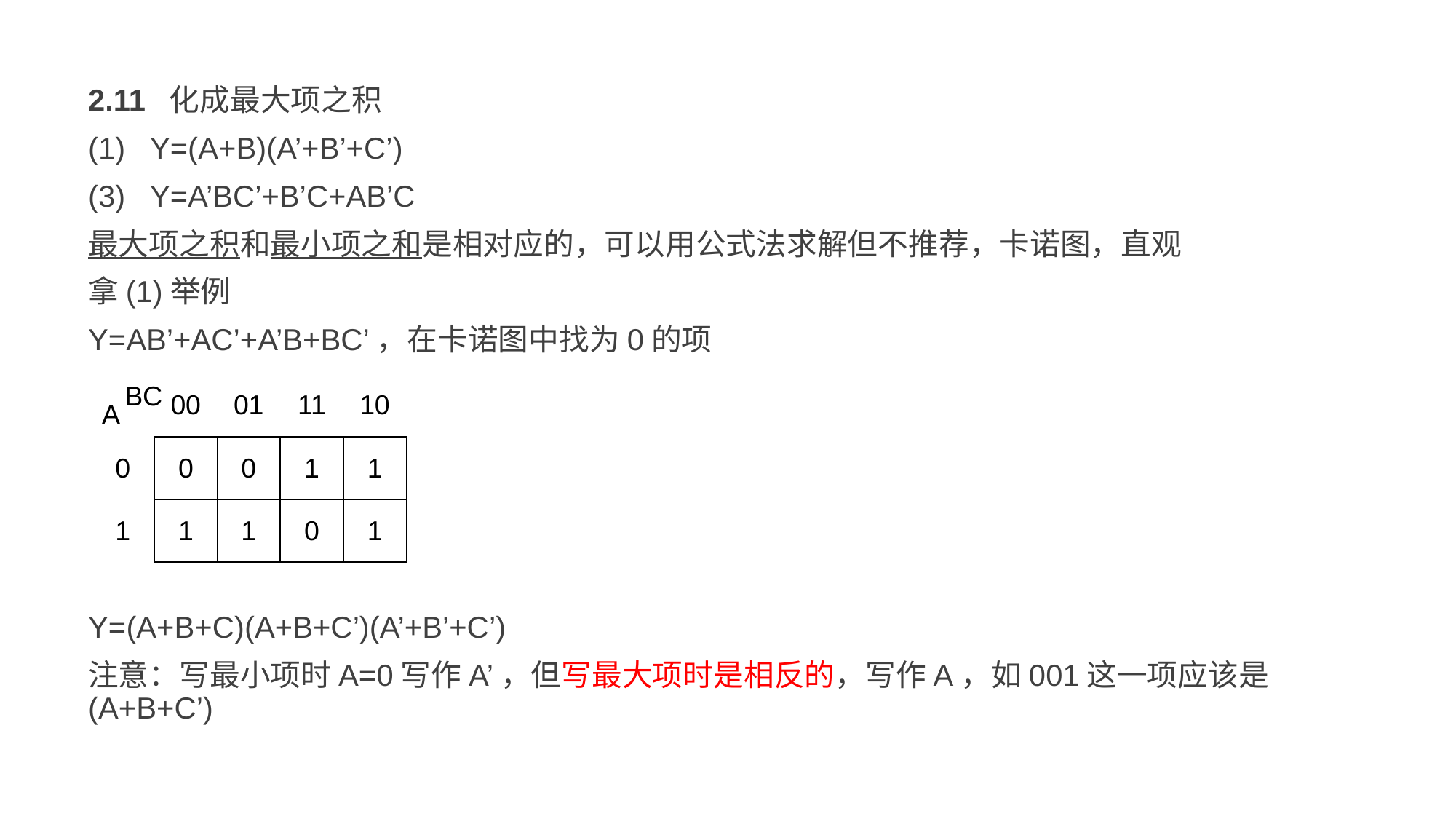

2.11  化成最大项之积
(1)   Y=(A+B)(A’+B’+C’)
(3)   Y=A’BC’+B’C+AB’C
最大项之积和最小项之和是相对应的，可以用公式法求解但不推荐，卡诺图，直观
拿(1)举例
Y=AB’+AC’+A’B+BC’，在卡诺图中找为0的项

Y=(A+B+C)(A+B+C’)(A’+B’+C’)
注意：写最小项时A=0写作A’，但写最大项时是相反的，写作A，如001这一项应该是(A+B+C’)

|  | 00 | 01 | 11 | 10 |
| --- | --- | --- | --- | --- |
| 0 | 0 | 0 | 1 | 1 |
| 1 | 1 | 1 | 0 | 1 |
BC
A
7